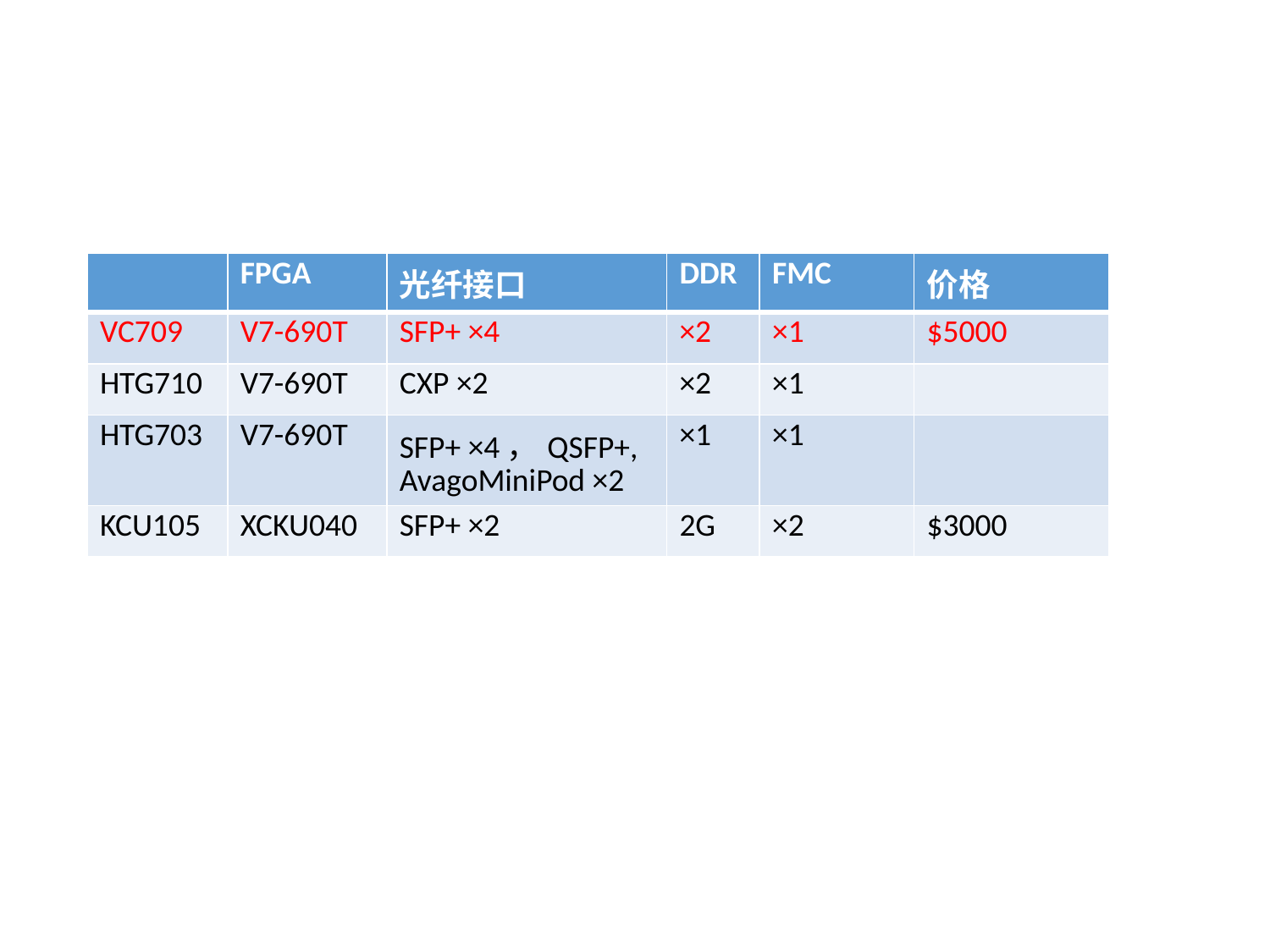

#
|  | FPGA | 光纤接口 | DDR | FMC | 价格 |
| --- | --- | --- | --- | --- | --- |
| VC709 | V7-690T | SFP+ ×4 | ×2 | ×1 | $5000 |
| HTG710 | V7-690T | CXP ×2 | ×2 | ×1 |  |
| HTG703 | V7-690T | SFP+ ×4，QSFP+, AvagoMiniPod ×2 | ×1 | ×1 |  |
| KCU105 | XCKU040 | SFP+ ×2 | 2G | ×2 | $3000 |